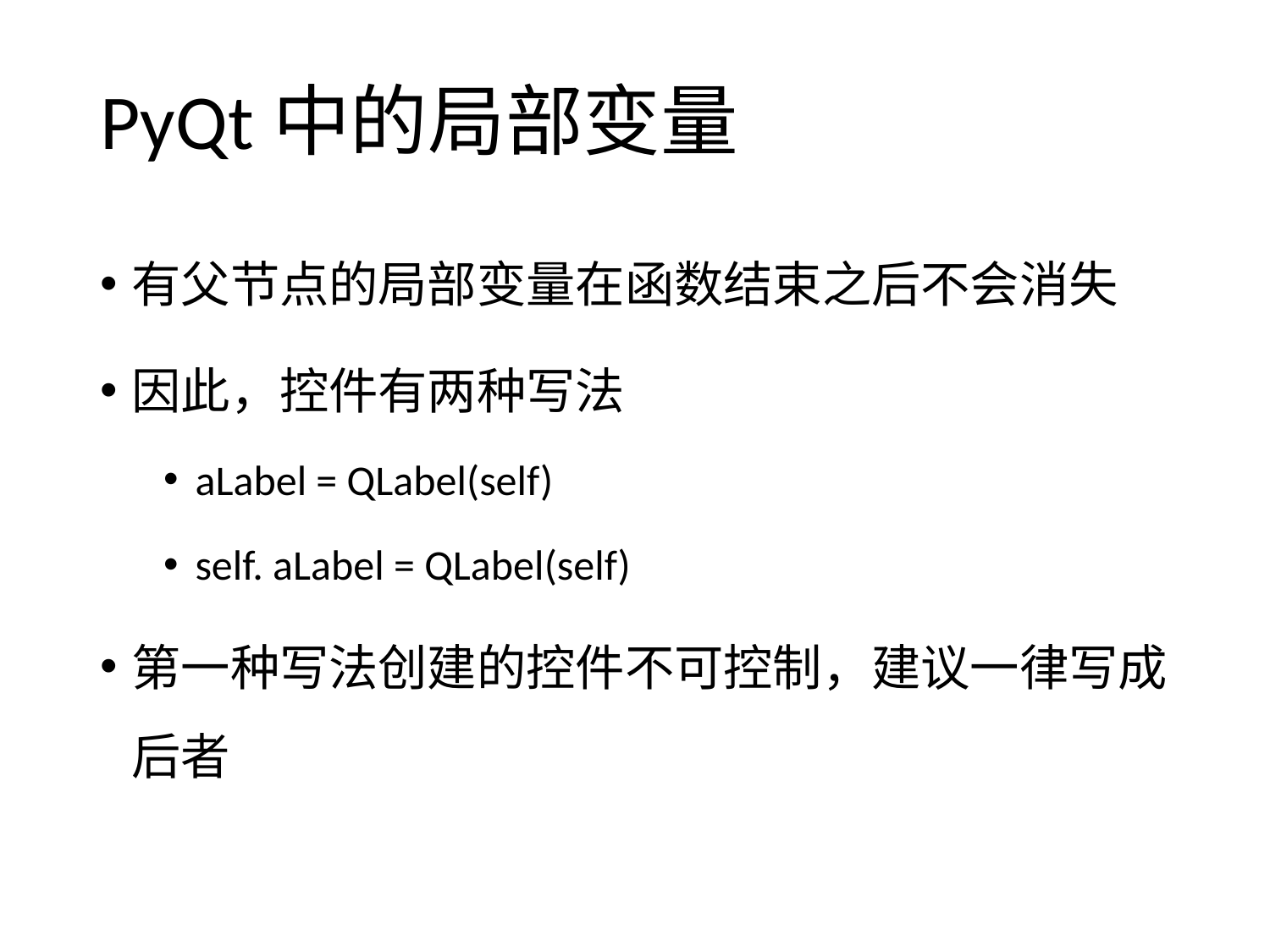

# PyQt中的局部变量
有父节点的局部变量在函数结束之后不会消失
因此，控件有两种写法
aLabel = QLabel(self)
self. aLabel = QLabel(self)
第一种写法创建的控件不可控制，建议一律写成后者